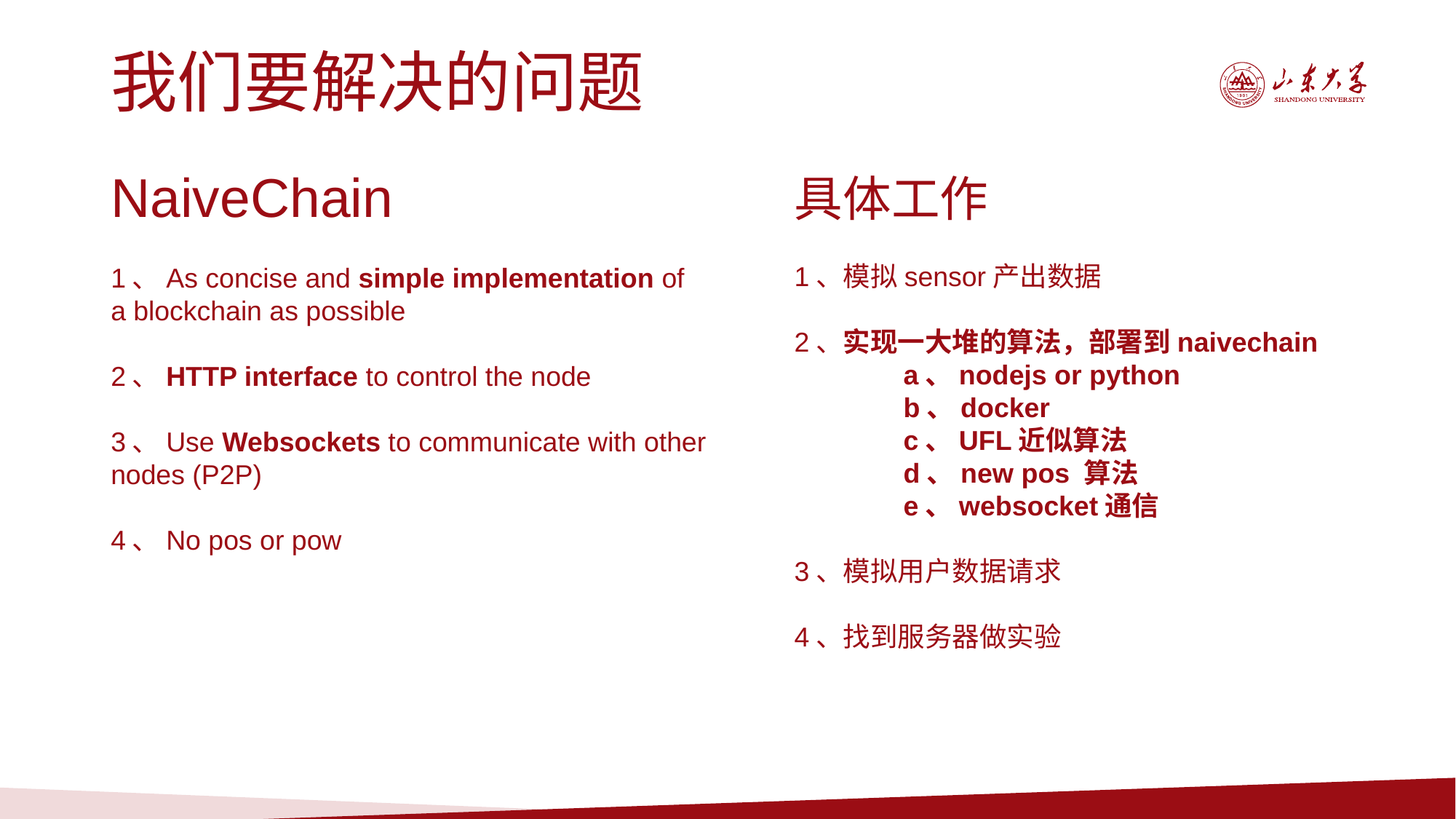

我们要解决的问题
NaiveChain

1、As concise and simple implementation of a blockchain as possible

2、HTTP interface to control the node

3、Use Websockets to communicate with other nodes (P2P)

4、No pos or pow

具体工作

1、模拟sensor产出数据

2、实现一大堆的算法，部署到naivechain
	a、nodejs or python
	b、docker
	c、UFL近似算法
	d、new pos 算法
	e、websocket通信

3、模拟用户数据请求

4、找到服务器做实验